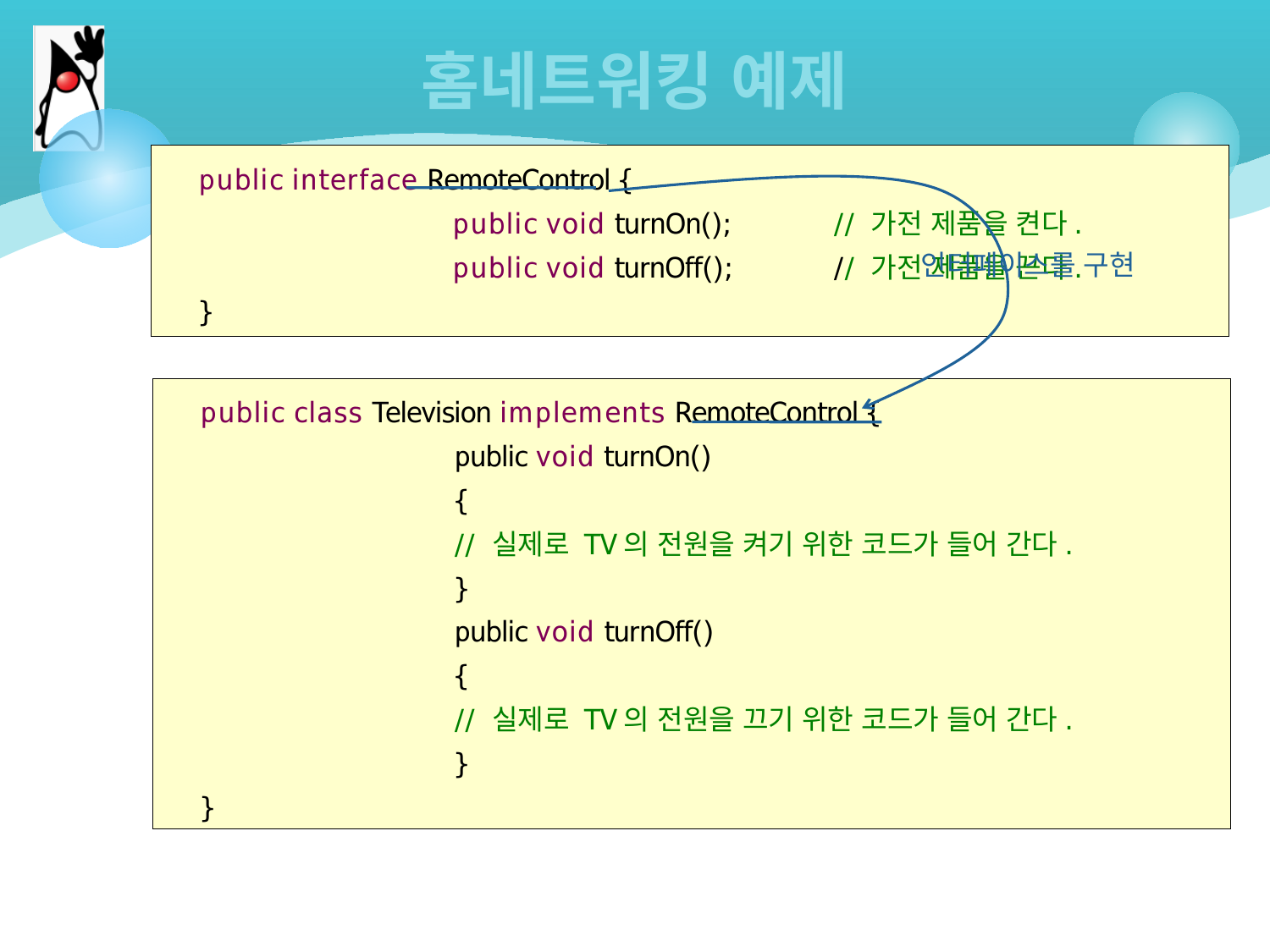

# 홈네트워킹 예제
public interface RemoteControl {
		public void turnOn();	// 가전 제품을 켠다.
		public void turnOff();	// 가전 제품을 끈다.
}

인터페이스를 구현
public class Television implements RemoteControl {
		public void turnOn()
		{
		// 실제로 TV의 전원을 켜기 위한 코드가 들어 간다.
		}
		public void turnOff()
		{
		// 실제로 TV의 전원을 끄기 위한 코드가 들어 간다.
		}
}